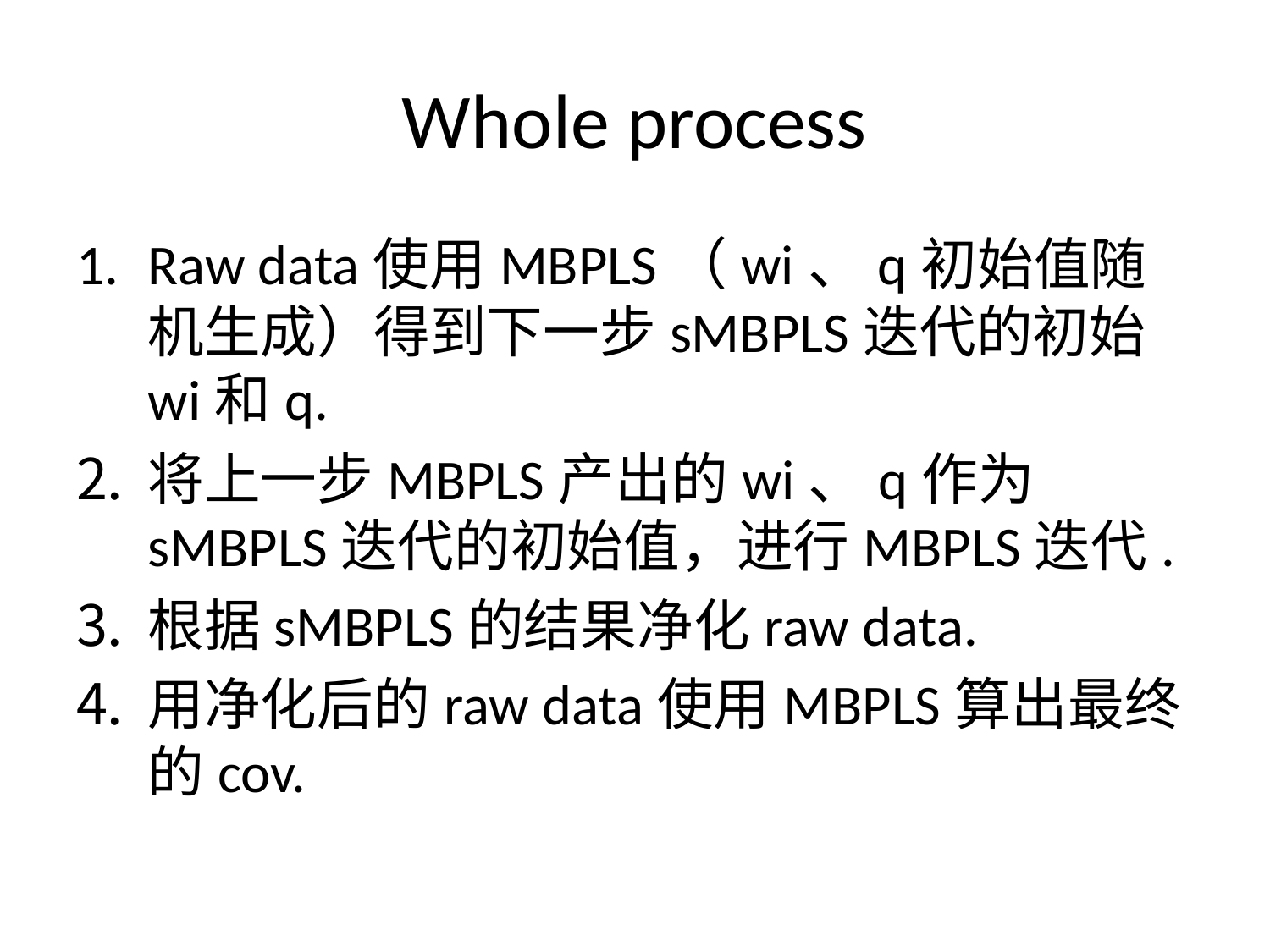

# Whole process
Raw data使用MBPLS（wi、q初始值随机生成）得到下一步sMBPLS迭代的初始wi和q.
将上一步MBPLS产出的wi、q作为sMBPLS迭代的初始值，进行MBPLS迭代.
根据sMBPLS的结果净化raw data.
用净化后的raw data使用MBPLS算出最终的cov.